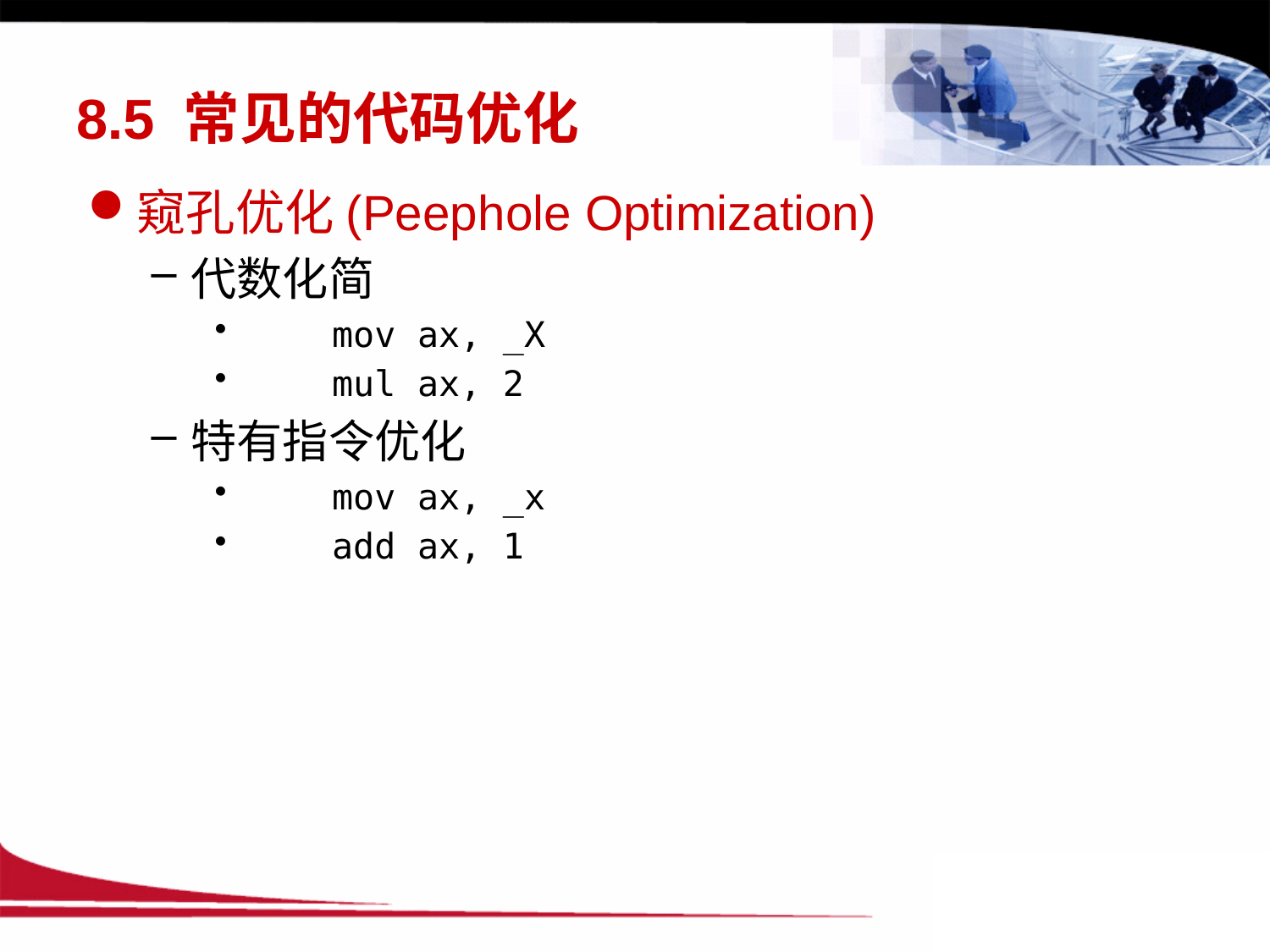

# 8.5 常见的代码优化
窥孔优化(Peephole Optimization)
代数化简
    mov ax, _X
    mul ax, 2
特有指令优化
    mov ax, _x
    add ax, 1